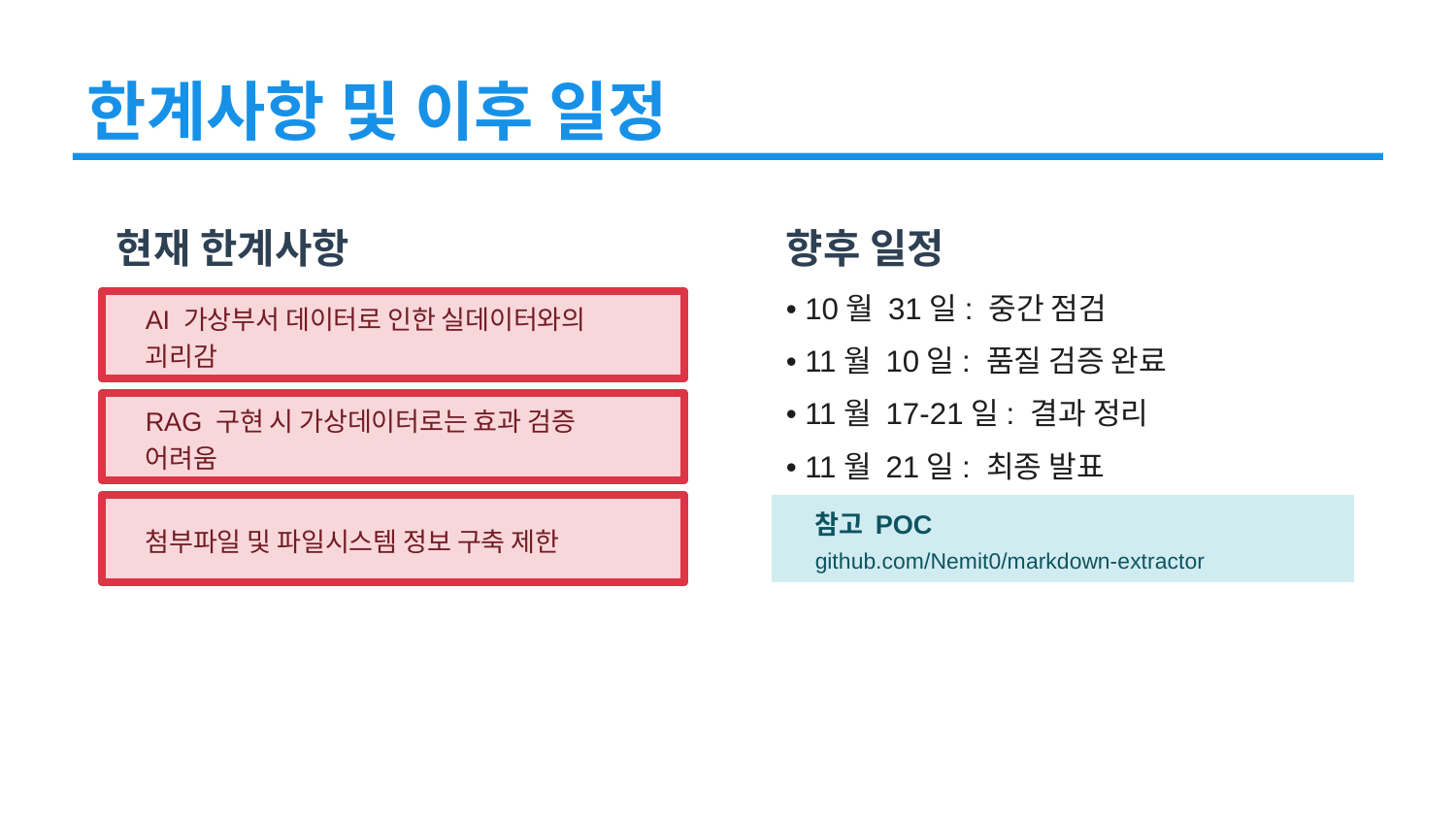

한계사항 및 이후 일정

현재 한계사항
향후 일정

• 10월 31일: 중간 점검
• 11월 10일: 품질 검증 완료
• 11월 17-21일: 결과 정리
• 11월 21일: 최종 발표
AI 가상부서 데이터로 인한 실데이터와의 괴리감

RAG 구현 시 가상데이터로는 효과 검증 어려움

참고 POC
첨부파일 및 파일시스템 정보 구축 제한
github.com/Nemit0/markdown-extractor